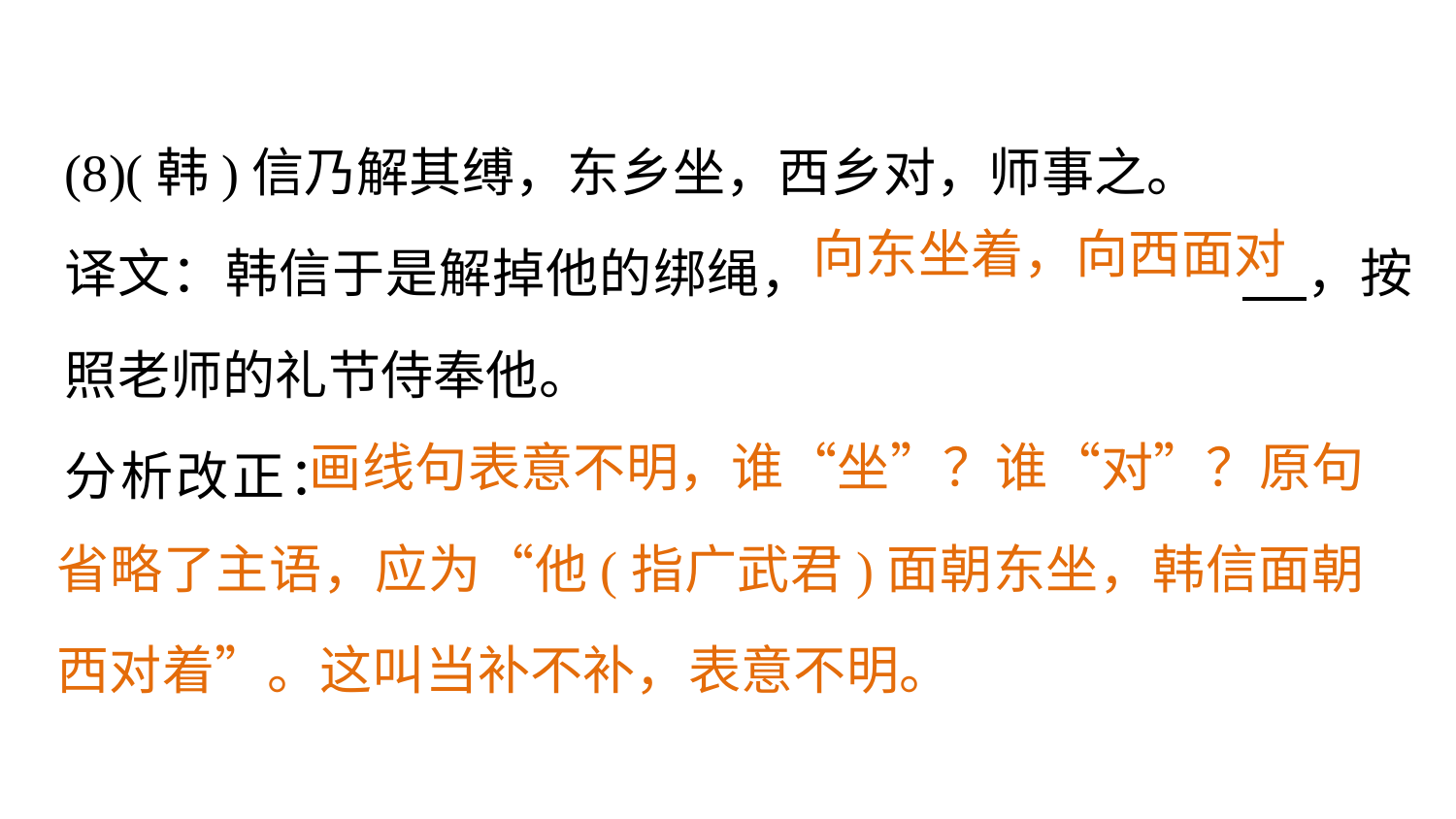

(8)(韩)信乃解其缚，东乡坐，西乡对，师事之。
译文：韩信于是解掉他的绑绳，			     ，按照老师的礼节侍奉他。
分析改正：
向东坐着，向西面对
                    画线句表意不明，谁“坐”？谁“对”？原句省略了主语，应为“他(指广武君)面朝东坐，韩信面朝西对着”。这叫当补不补，表意不明。